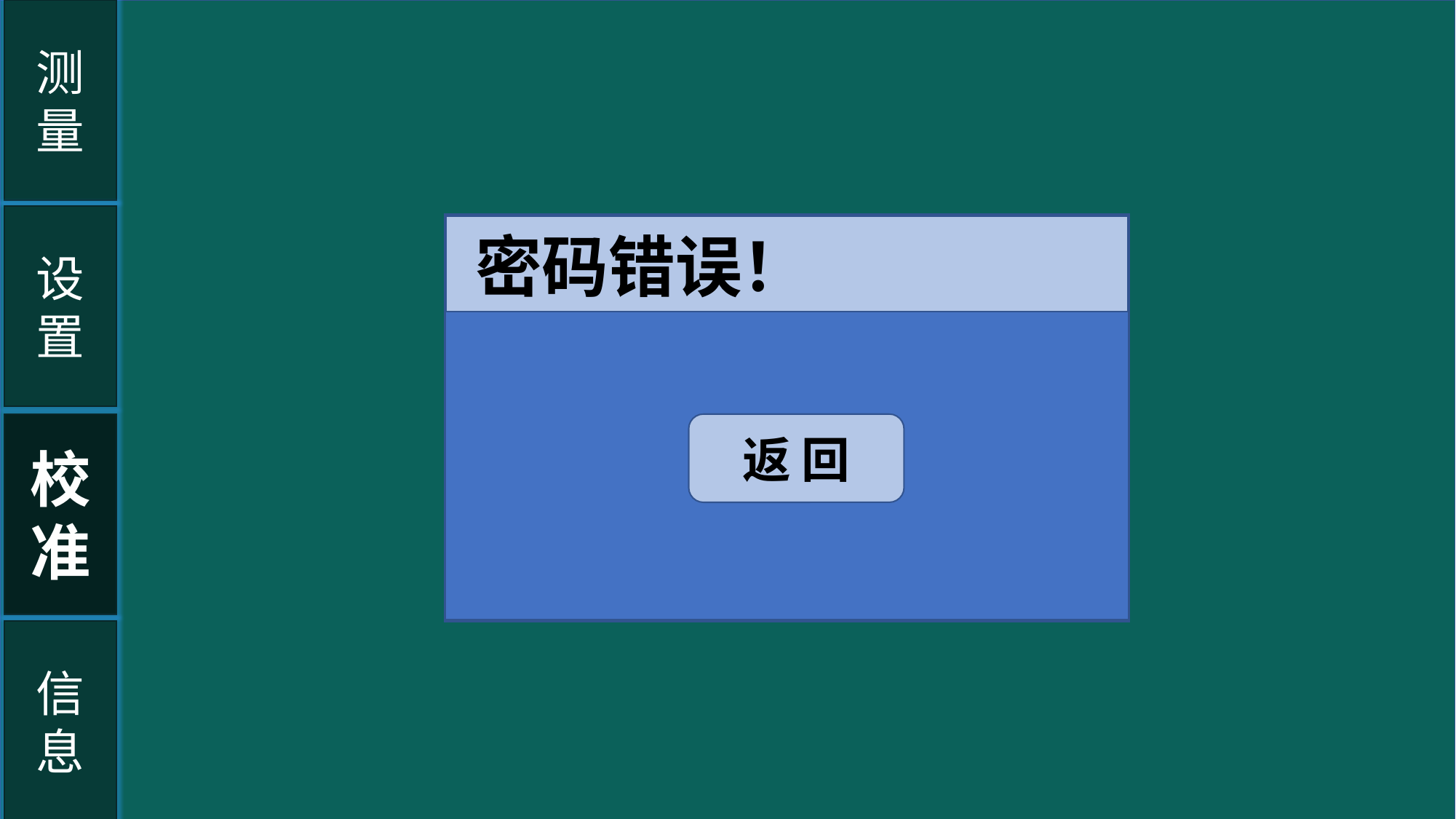

测
量
设置

密码错误！

返 回
校
准
信
息